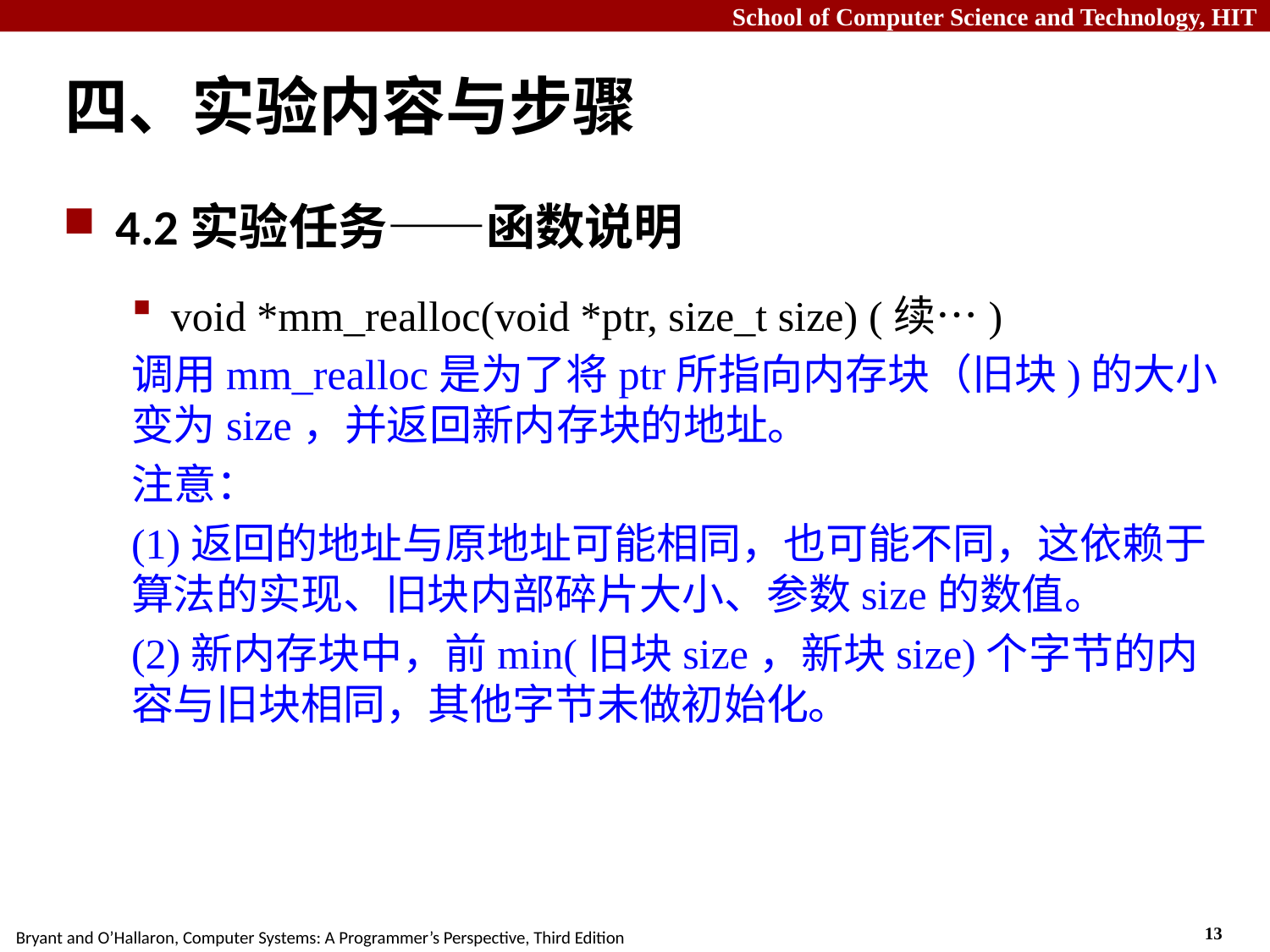

# 四、实验内容与步骤
4.2实验任务——函数说明
void *mm_realloc(void *ptr, size_t size) (续…)
调用mm_realloc是为了将ptr所指向内存块（旧块)的大小变为size，并返回新内存块的地址。
注意：
(1)返回的地址与原地址可能相同，也可能不同，这依赖于算法的实现、旧块内部碎片大小、参数size的数值。
(2)新内存块中，前min(旧块size，新块size)个字节的内容与旧块相同，其他字节未做初始化。